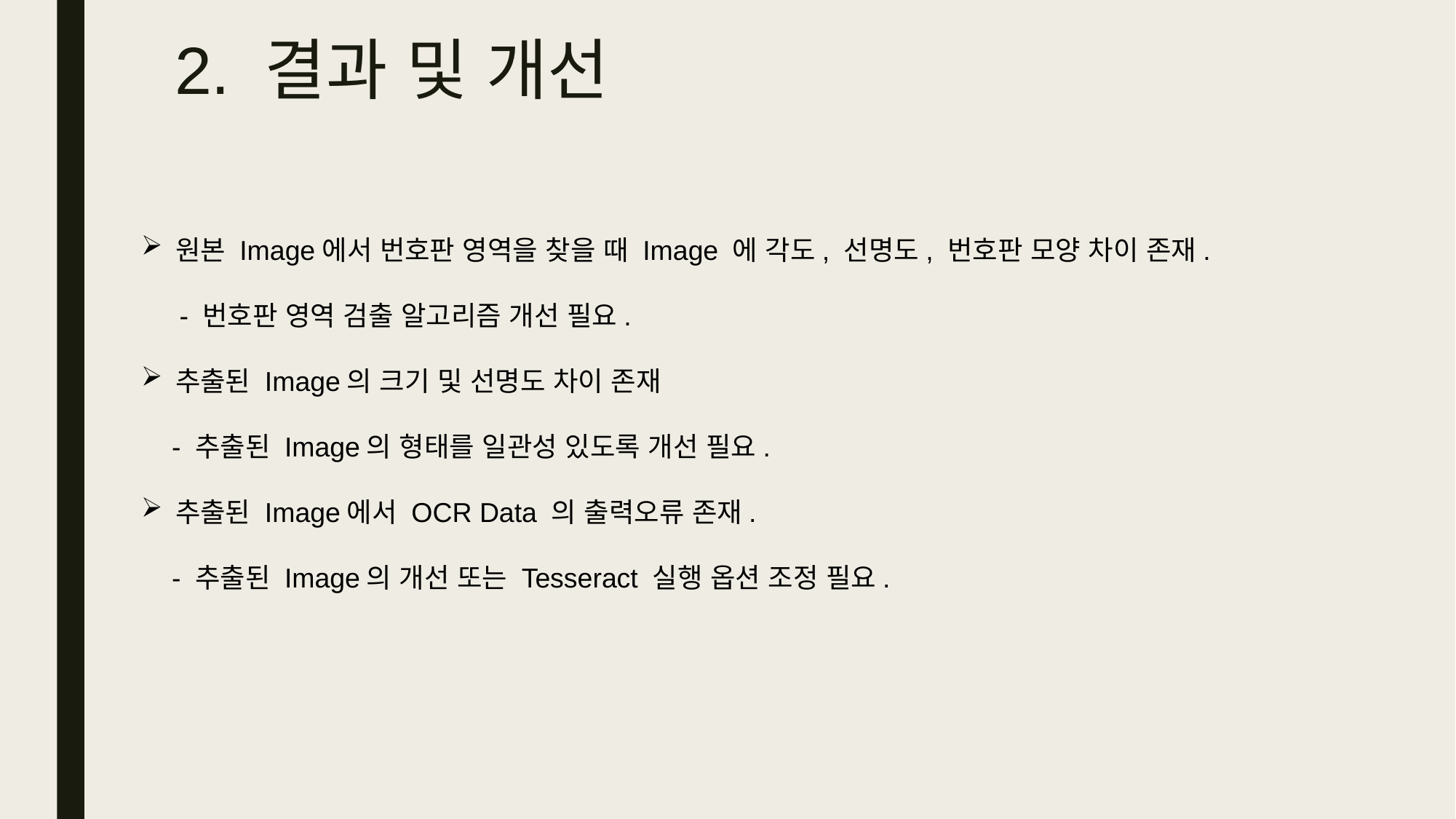

# 2. 결과 및 개선
원본 Image에서 번호판 영역을 찾을 때 Image 에 각도, 선명도, 번호판 모양 차이 존재.
     - 번호판 영역 검출 알고리즘 개선 필요.
추출된 Image의 크기 및 선명도 차이 존재
    - 추출된 Image의 형태를 일관성 있도록 개선 필요.
추출된 Image에서 OCR Data 의 출력오류 존재.
    - 추출된 Image의 개선 또는 Tesseract 실행 옵션 조정 필요.